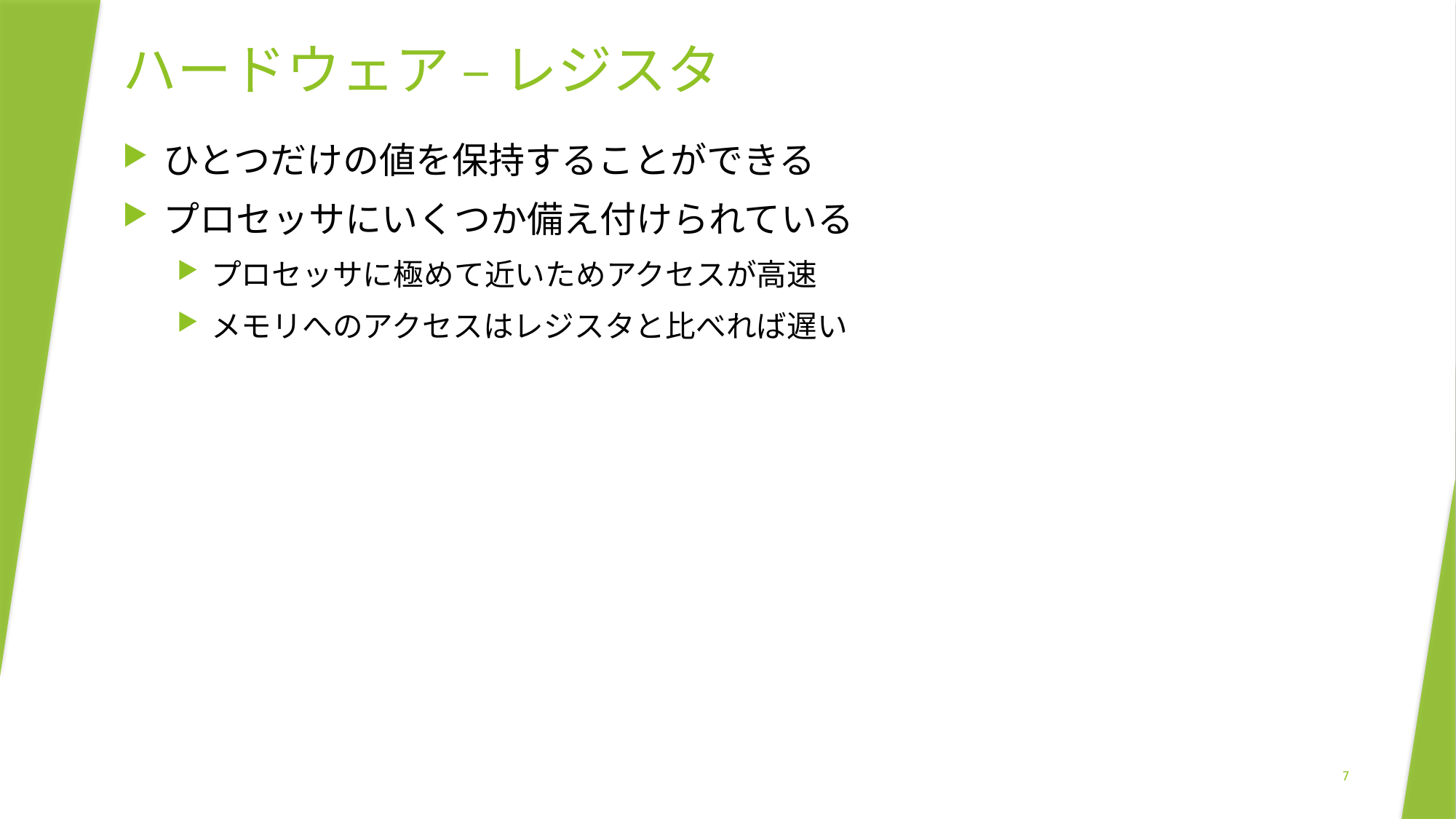

# ハードウェア – レジスタ
ひとつだけの値を保持することができる
プロセッサにいくつか備え付けられている
プロセッサに極めて近いためアクセスが高速
メモリへのアクセスはレジスタと比べれば遅い

7